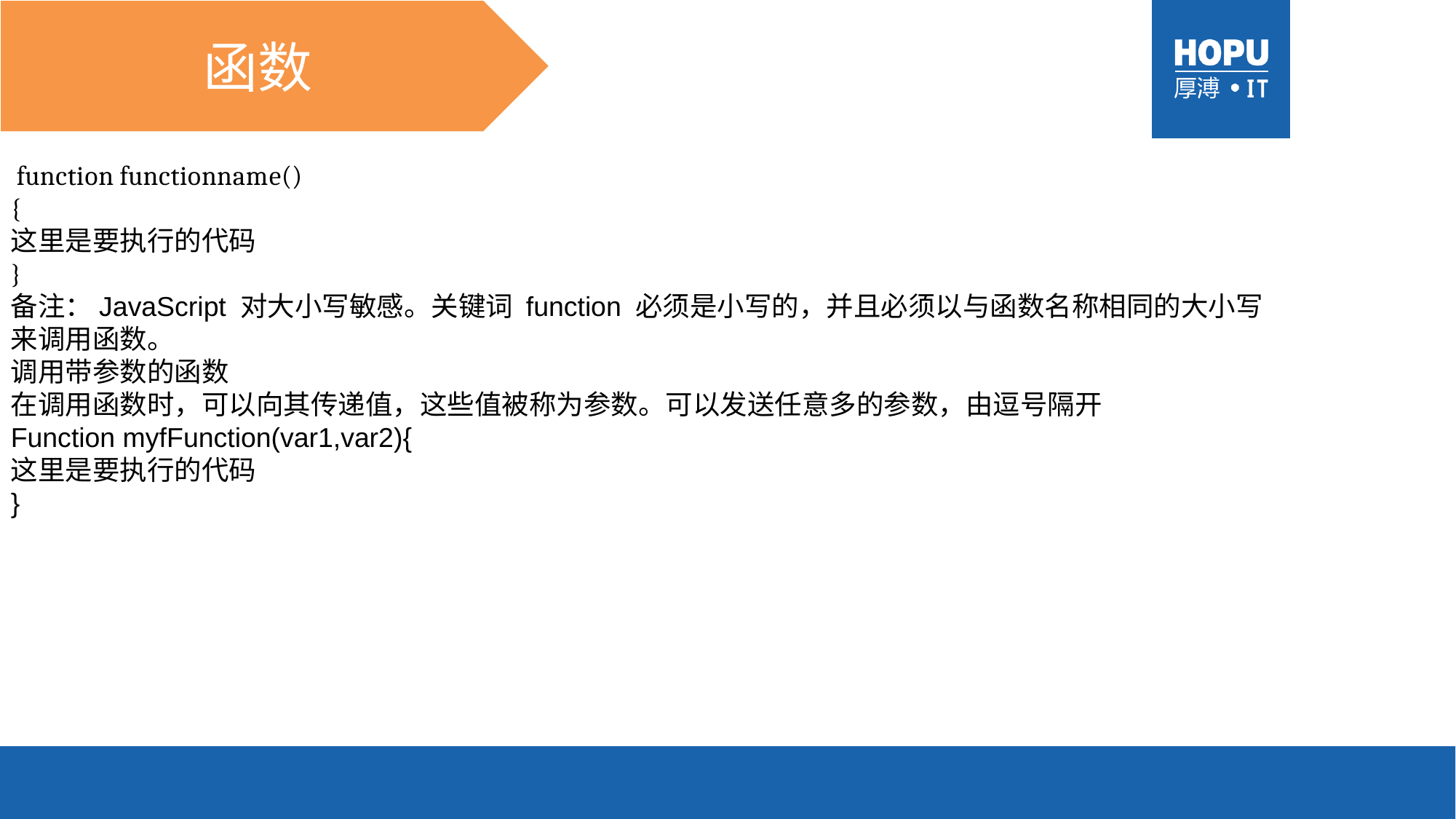

函数
 function functionname()
{
这里是要执行的代码
}
备注：JavaScript 对大小写敏感。关键词 function 必须是小写的，并且必须以与函数名称相同的大小写来调用函数。
调用带参数的函数
在调用函数时，可以向其传递值，这些值被称为参数。可以发送任意多的参数，由逗号隔开
Function myfFunction(var1,var2){
这里是要执行的代码
}